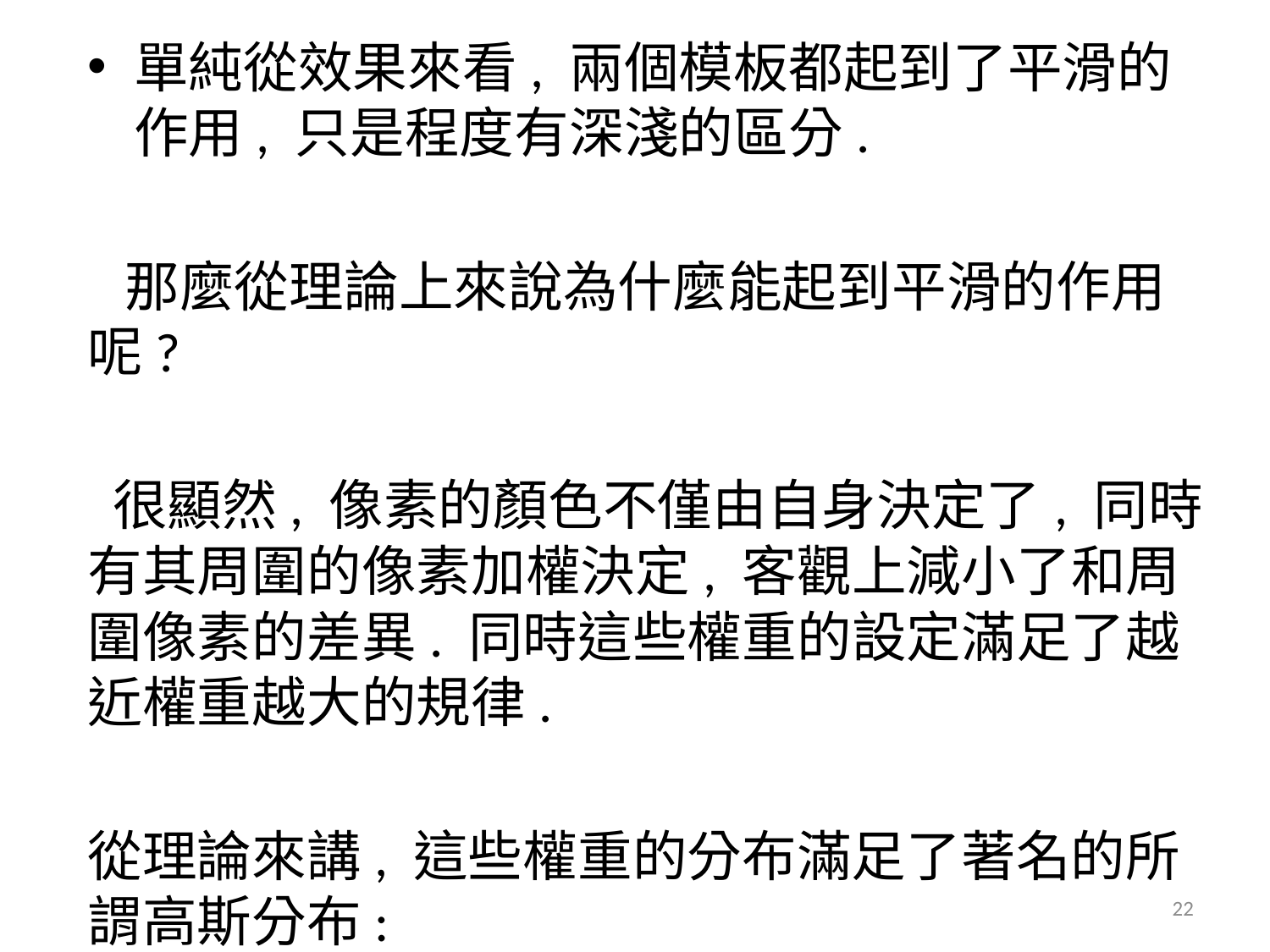

單純從效果來看, 兩個模板都起到了平滑的作用, 只是程度有深淺的區分.

  那麼從理論上來說為什麼能起到平滑的作用呢?

 很顯然, 像素的顏色不僅由自身決定了, 同時有其周圍的像素加權決定, 客觀上減小了和周圍像素的差異. 同時這些權重的設定滿足了越近權重越大的規律.

從理論來講, 這些權重的分布滿足了著名的所謂高斯分布:
22